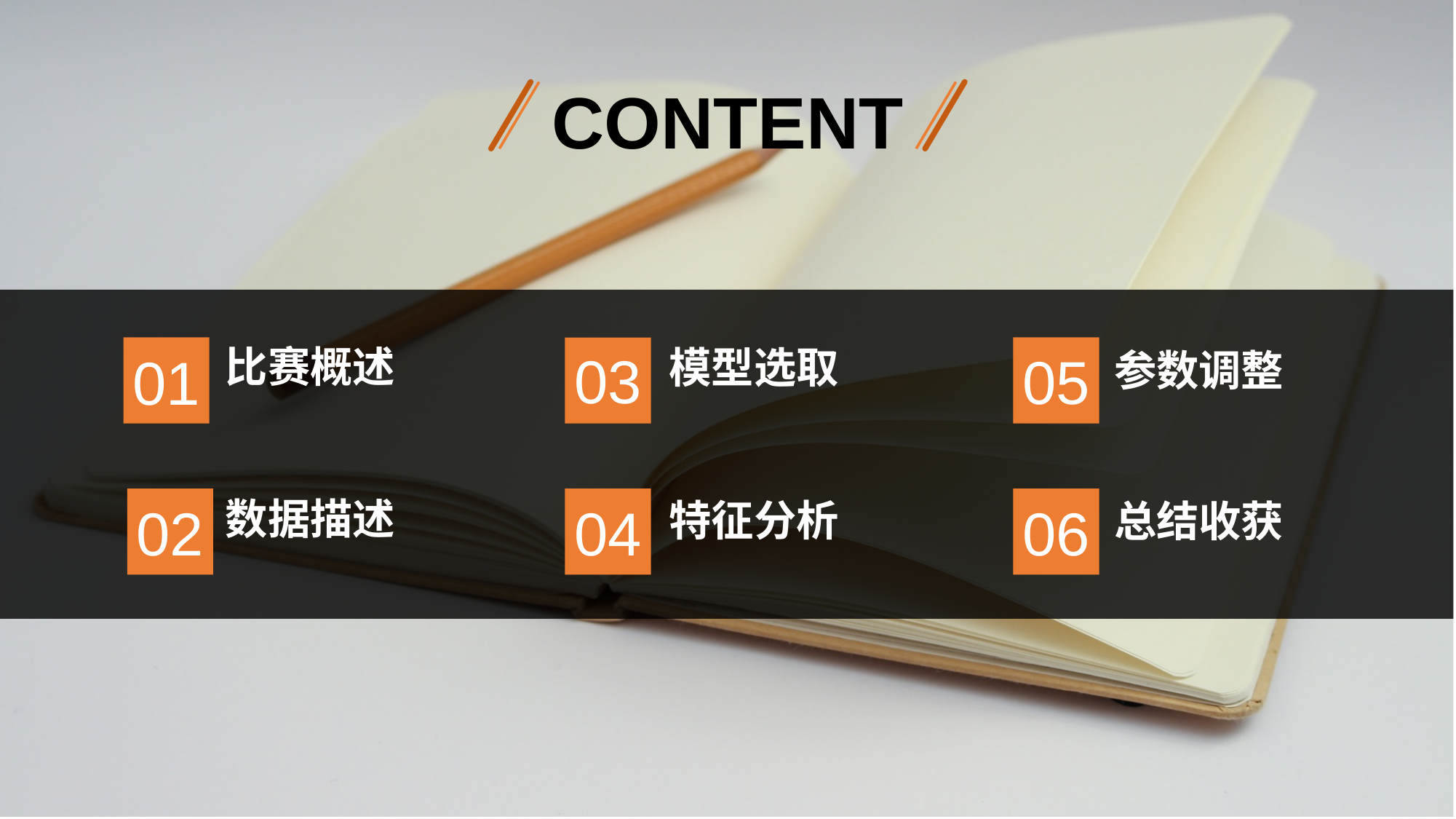

CONTENT

比赛概述
模型选取
03

01

05
参数调整
数据描述
特征分析

04

02

06
总结收获